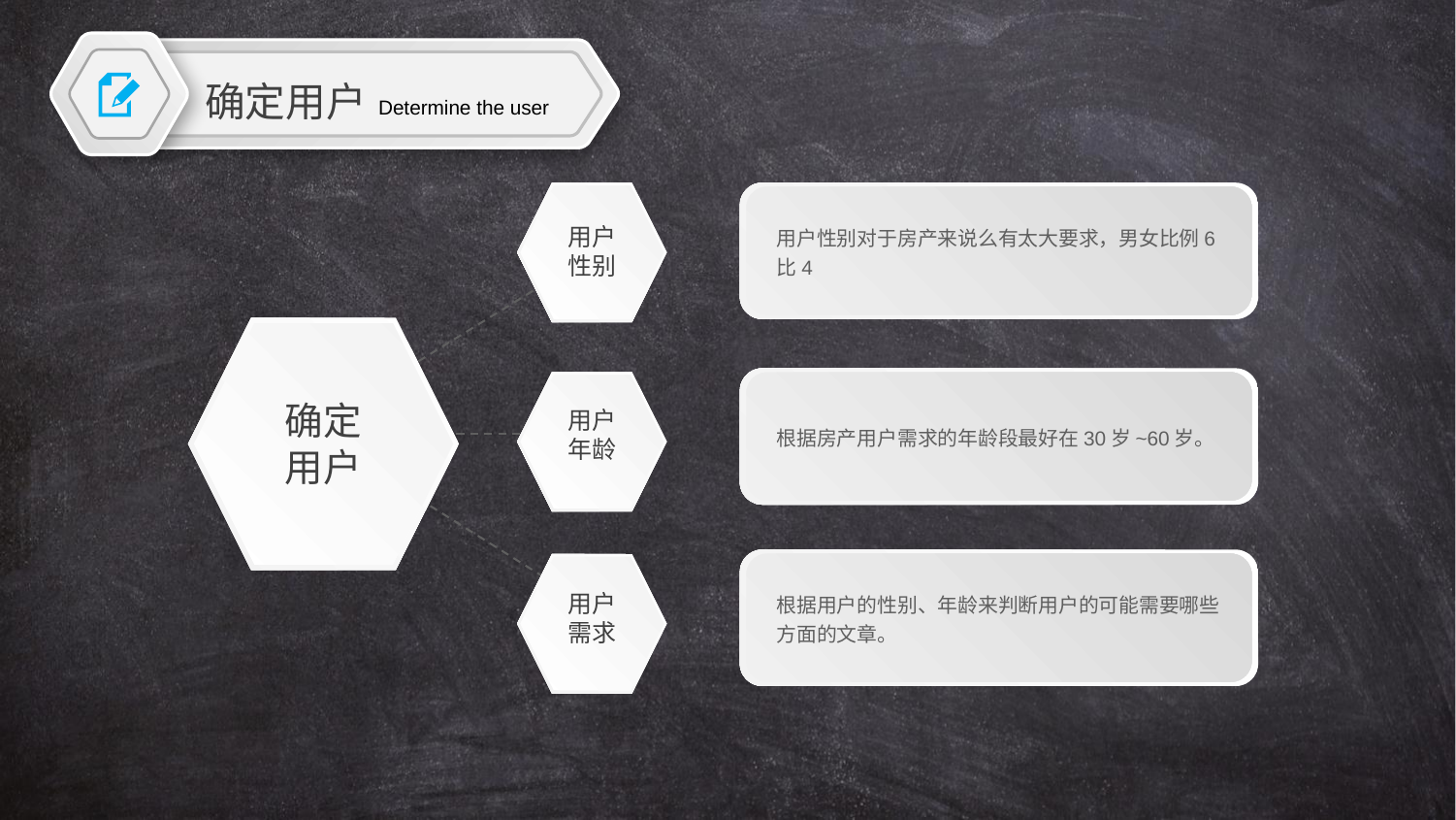

确定用户

Determine the user
用户性别对于房产来说么有太大要求，男女比例6比4

用户
性别

根据房产用户需求的年龄段最好在30岁~60岁。

确定
用户
用户
年龄
根据用户的性别、年龄来判断用户的可能需要哪些方面的文章。

用户
需求